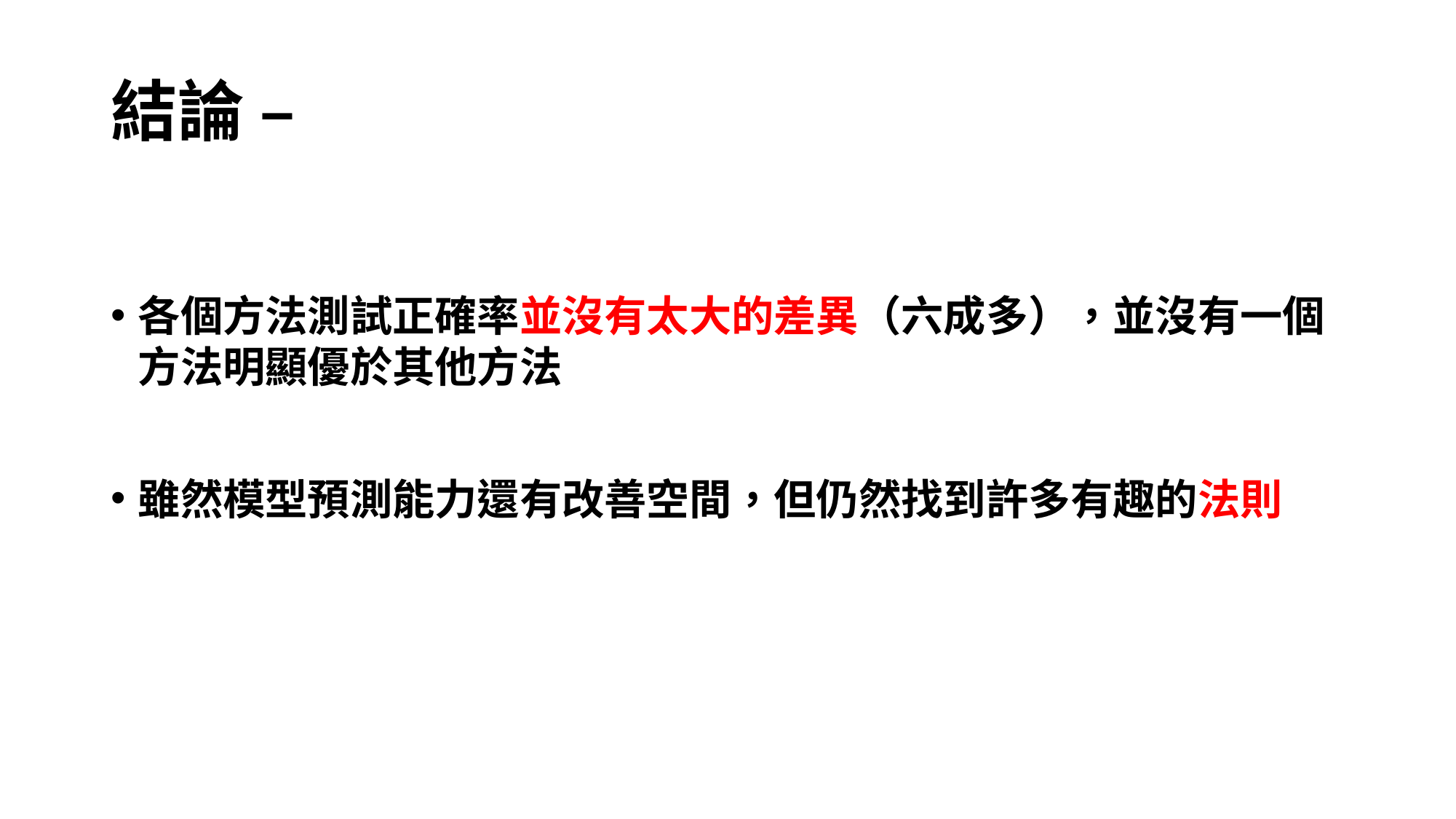

# 結論 –

各個方法測試正確率並沒有太大的差異（六成多），並沒有一個方法明顯優於其他方法

雖然模型預測能力還有改善空間，但仍然找到許多有趣的法則